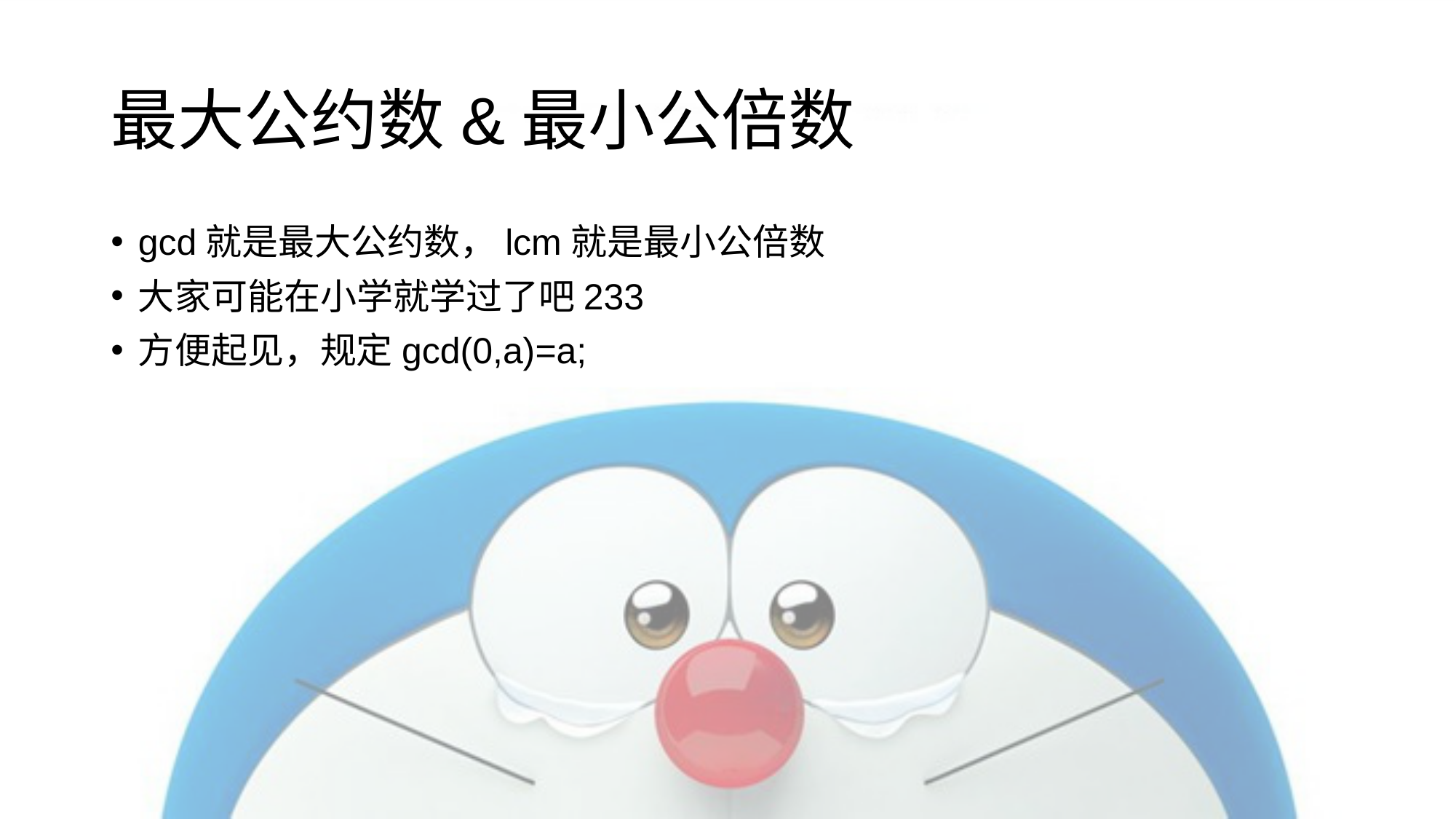

# 最大公约数&最小公倍数
gcd就是最大公约数，lcm就是最小公倍数
大家可能在小学就学过了吧233
方便起见，规定gcd(0,a)=a;